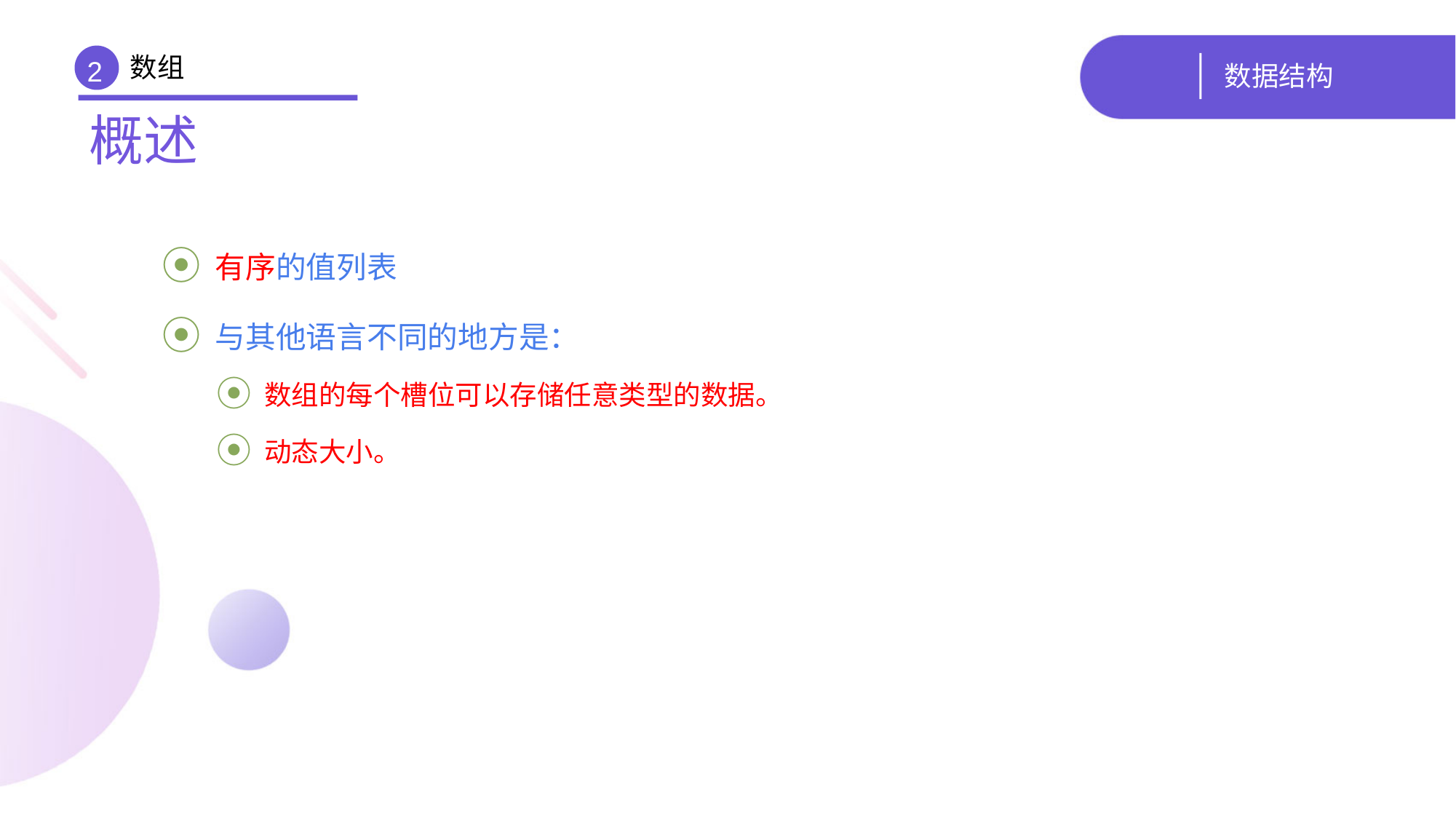

数组
# 数据结构
2
概述
 有序的值列表
 与其他语言不同的地方是：
 数组的每个槽位可以存储任意类型的数据。
 动态大小。